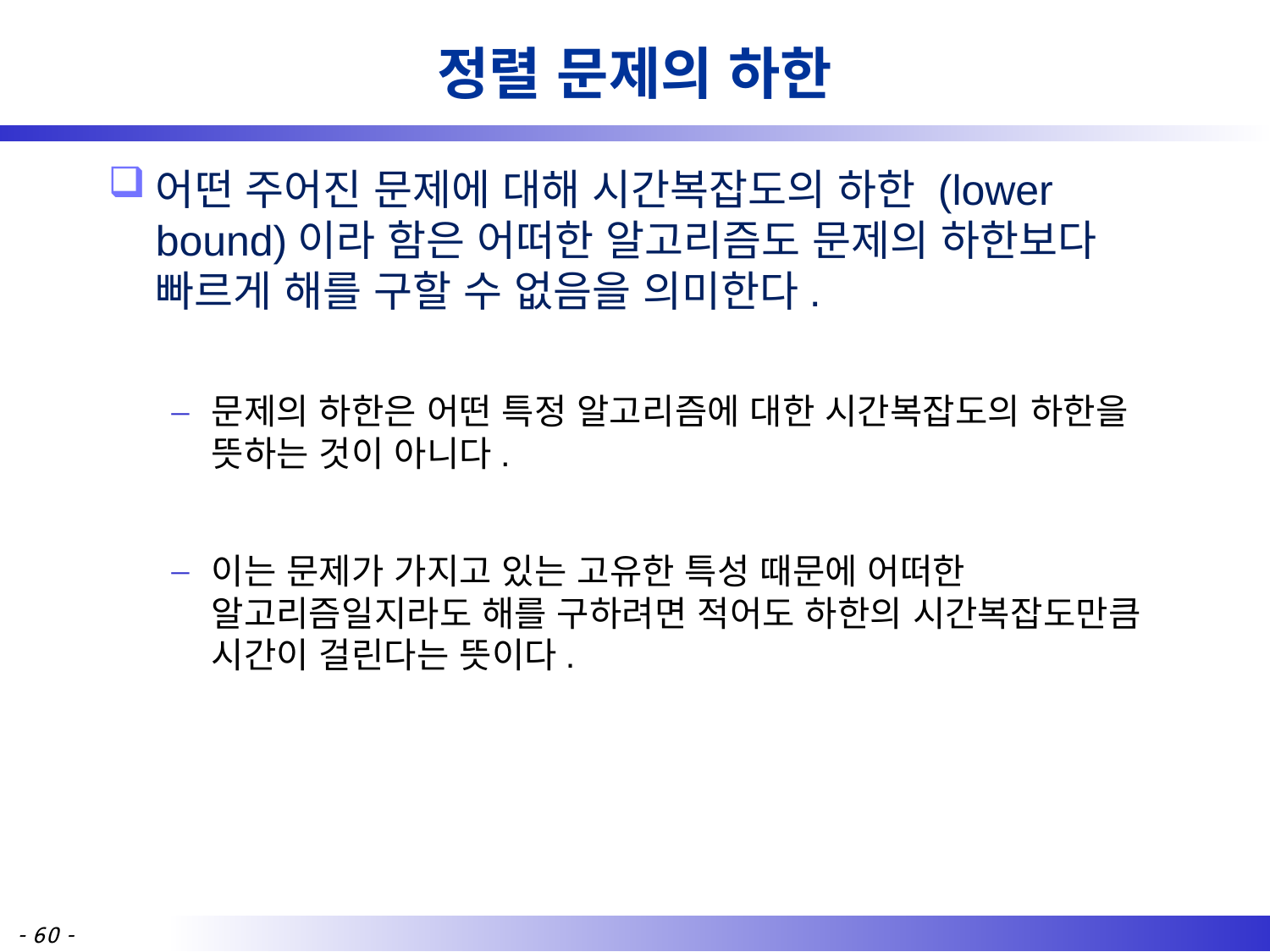

# 정렬 문제의 하한
어떤 주어진 문제에 대해 시간복잡도의 하한 (lower bound)이라 함은 어떠한 알고리즘도 문제의 하한보다 빠르게 해를 구할 수 없음을 의미한다.

문제의 하한은 어떤 특정 알고리즘에 대한 시간복잡도의 하한을 뜻하는 것이 아니다.

이는 문제가 가지고 있는 고유한 특성 때문에 어떠한 알고리즘일지라도 해를 구하려면 적어도 하한의 시간복잡도만큼 시간이 걸린다는 뜻이다.
- 60 -